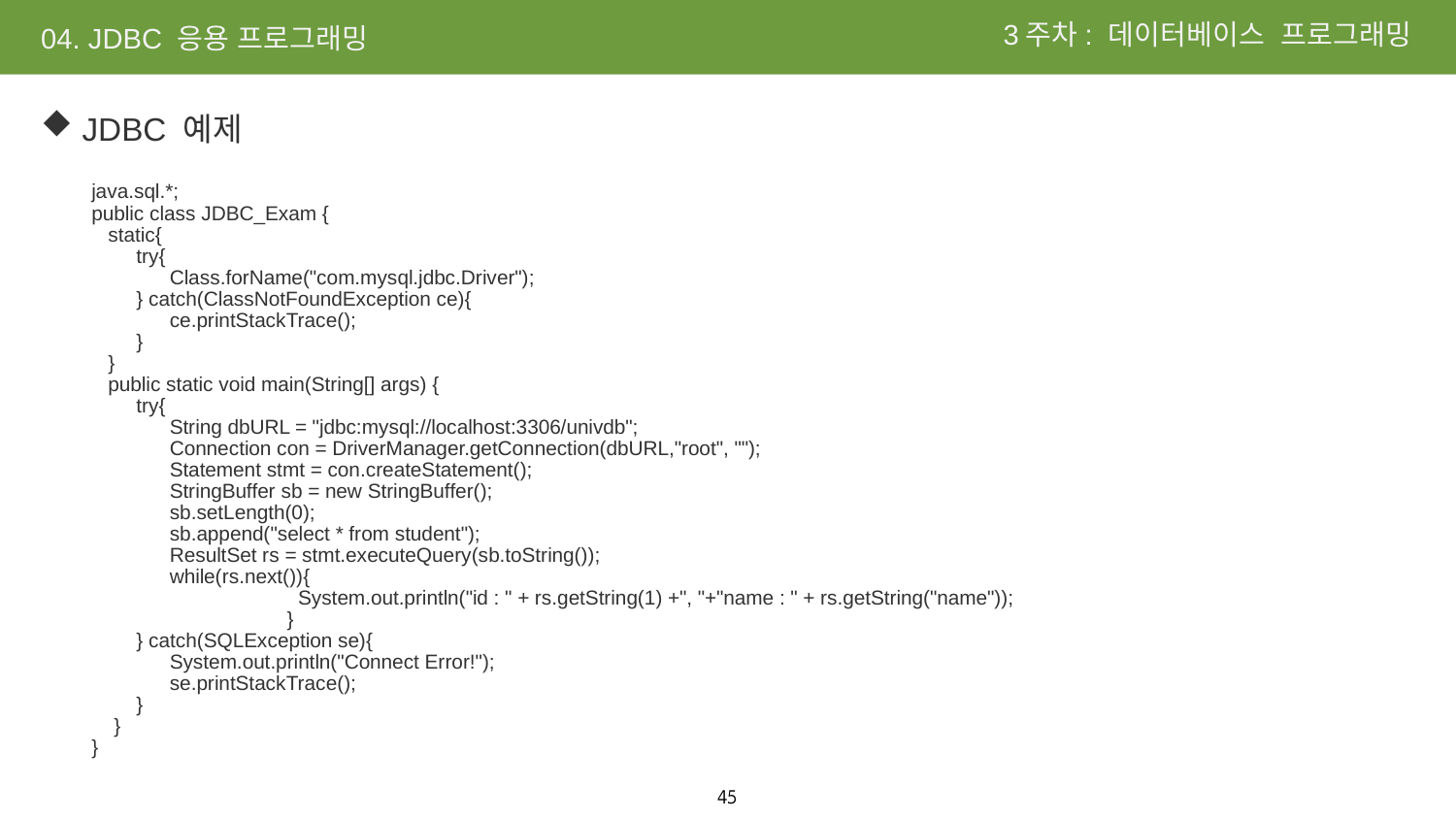

3주차: 데이터베이스  프로그래밍
04. JDBC 응용 프로그래밍
 JDBC 예제
java.sql.*;
public class JDBC_Exam {
   static{
        try{
              Class.forName("com.mysql.jdbc.Driver");
        } catch(ClassNotFoundException ce){
              ce.printStackTrace();
        }
   }
   public static void main(String[] args) {
        try{
              String dbURL = "jdbc:mysql://localhost:3306/univdb";
              Connection con = DriverManager.getConnection(dbURL,"root", "");
              Statement stmt = con.createStatement();
              StringBuffer sb = new StringBuffer();
              sb.setLength(0);
              sb.append("select * from student");
              ResultSet rs = stmt.executeQuery(sb.toString());
              while(rs.next()){
                                     System.out.println("id : " + rs.getString(1) +", "+"name : " + rs.getString("name"));
                                   }
        } catch(SQLException se){
              System.out.println("Connect Error!");
              se.printStackTrace();
        }
    }
}
45